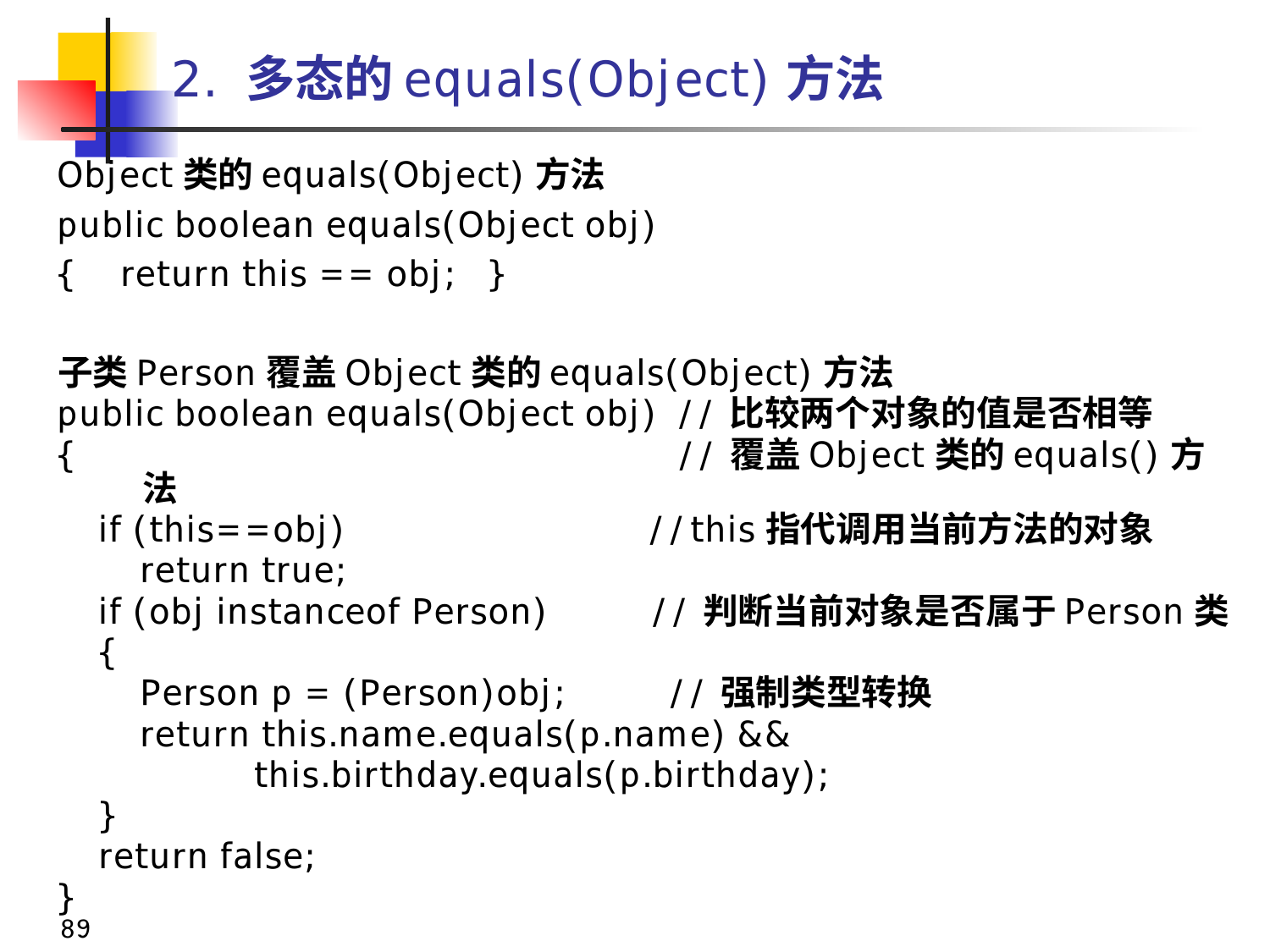

# 2. 多态的equals(Object)方法
Object类的equals(Object)方法
public boolean equals(Object obj)
{    return this == obj;   }

子类Person覆盖Object类的equals(Object)方法
public boolean equals(Object obj)  //比较两个对象的值是否相等
{                                                          //覆盖Object类的equals()方法
    if (this==obj)                             	//this指代调用当前方法的对象
        return true;
    if (obj instanceof Person)          //判断当前对象是否属于Person类
    {
        Person p = (Person)obj;          //强制类型转换
        return this.name.equals(p.name) &&
                   this.birthday.equals(p.birthday);
    }
    return false;
}

89